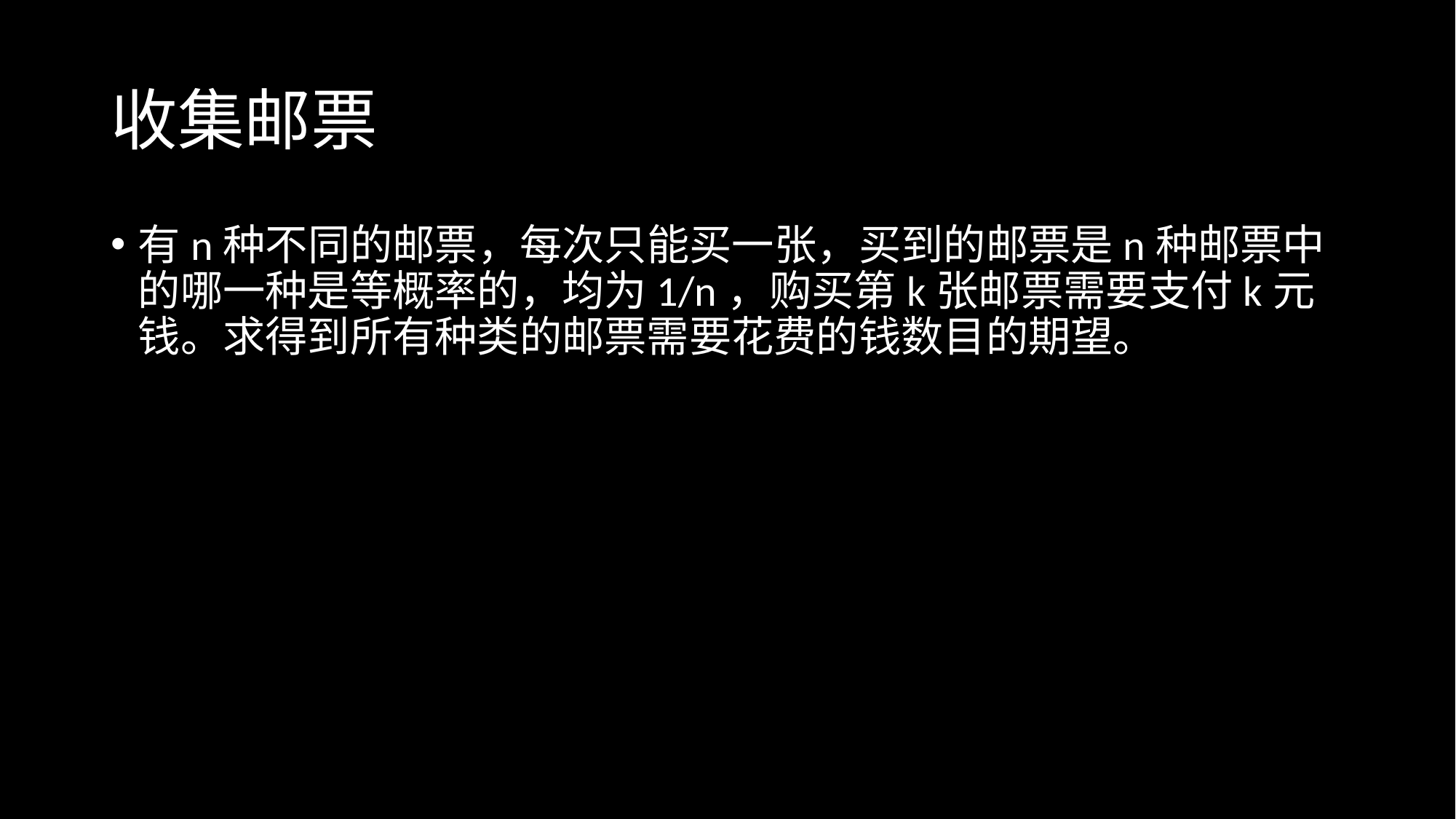

# 收集邮票
有n种不同的邮票，每次只能买一张，买到的邮票是n种邮票中的哪一种是等概率的，均为1/n，购买第k张邮票需要支付k元钱。求得到所有种类的邮票需要花费的钱数目的期望。